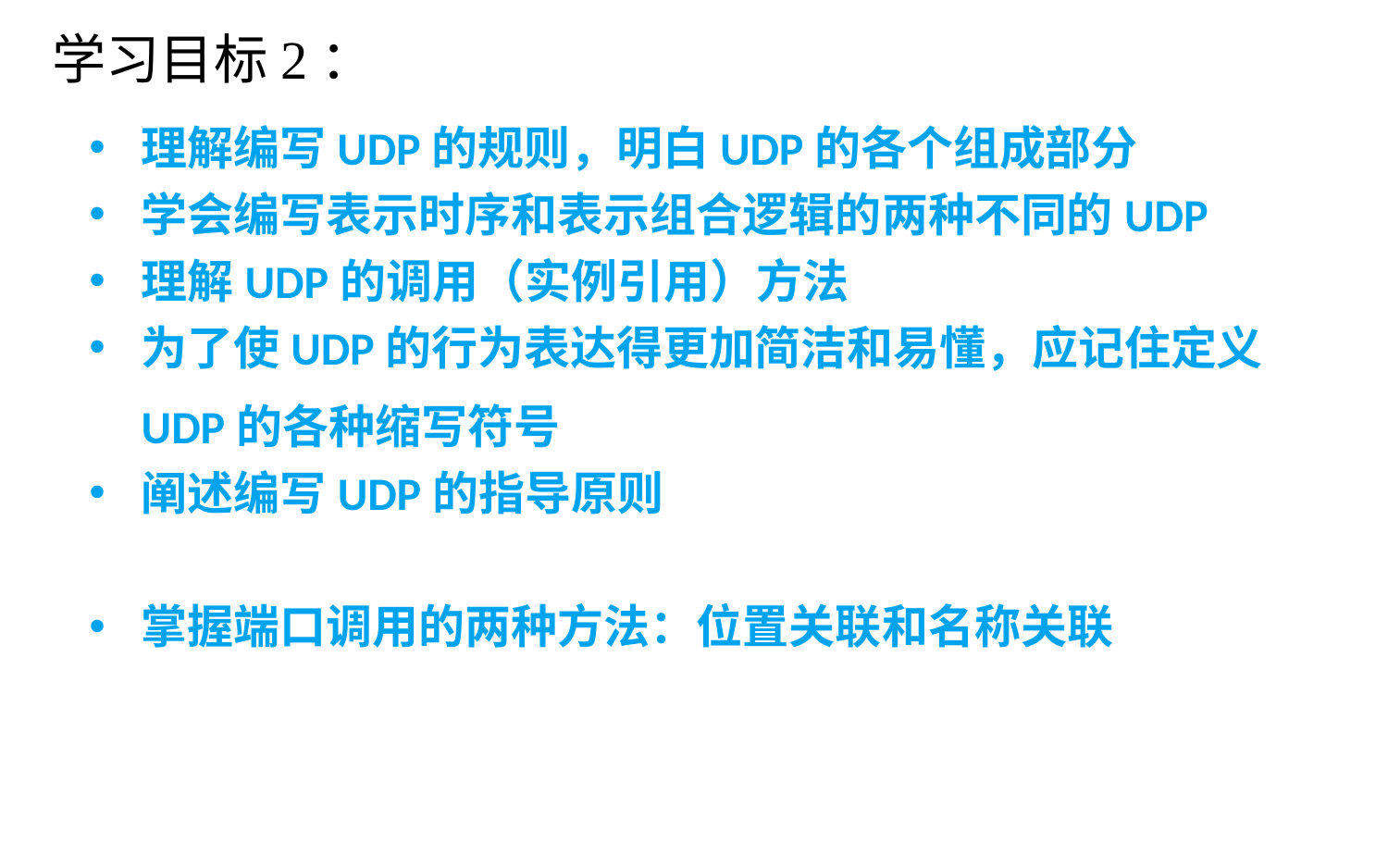

学习目标2：
理解编写UDP的规则，明白UDP的各个组成部分
学会编写表示时序和表示组合逻辑的两种不同的UDP
理解UDP的调用（实例引用）方法
为了使UDP的行为表达得更加简洁和易懂，应记住定义
UDP的各种缩写符号
阐述编写UDP的指导原则

掌握端口调用的两种方法：位置关联和名称关联